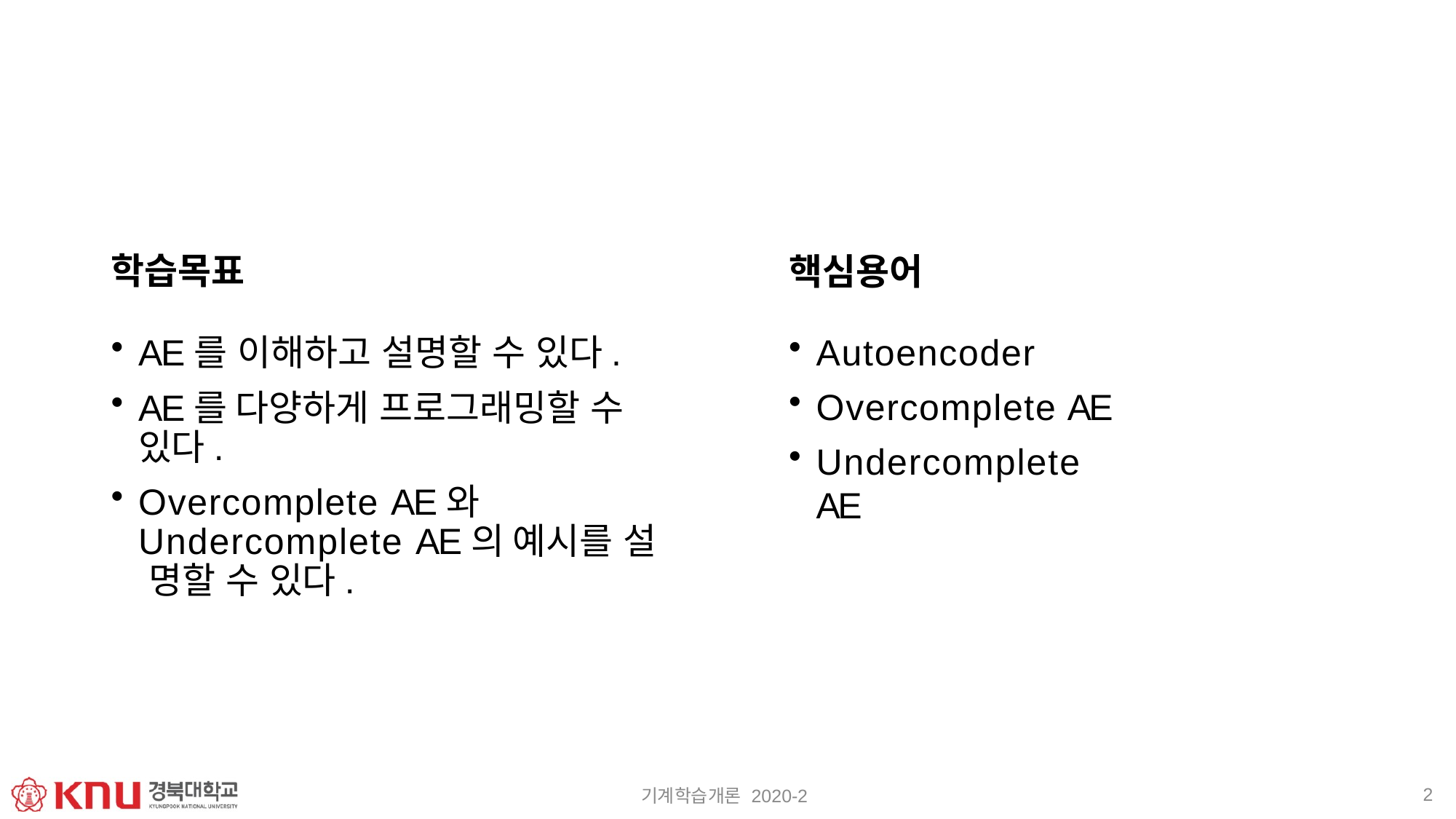

학습목표
AE를 이해하고 설명할 수 있다.
AE를 다양하게 프로그래밍할 수  있다.
Overcomplete AE와  Undercomplete AE의 예시를 설  명할 수 있다.
핵심용어
Autoencoder
Overcomplete AE
Undercomplete AE
2
기계학습개론 2020-2